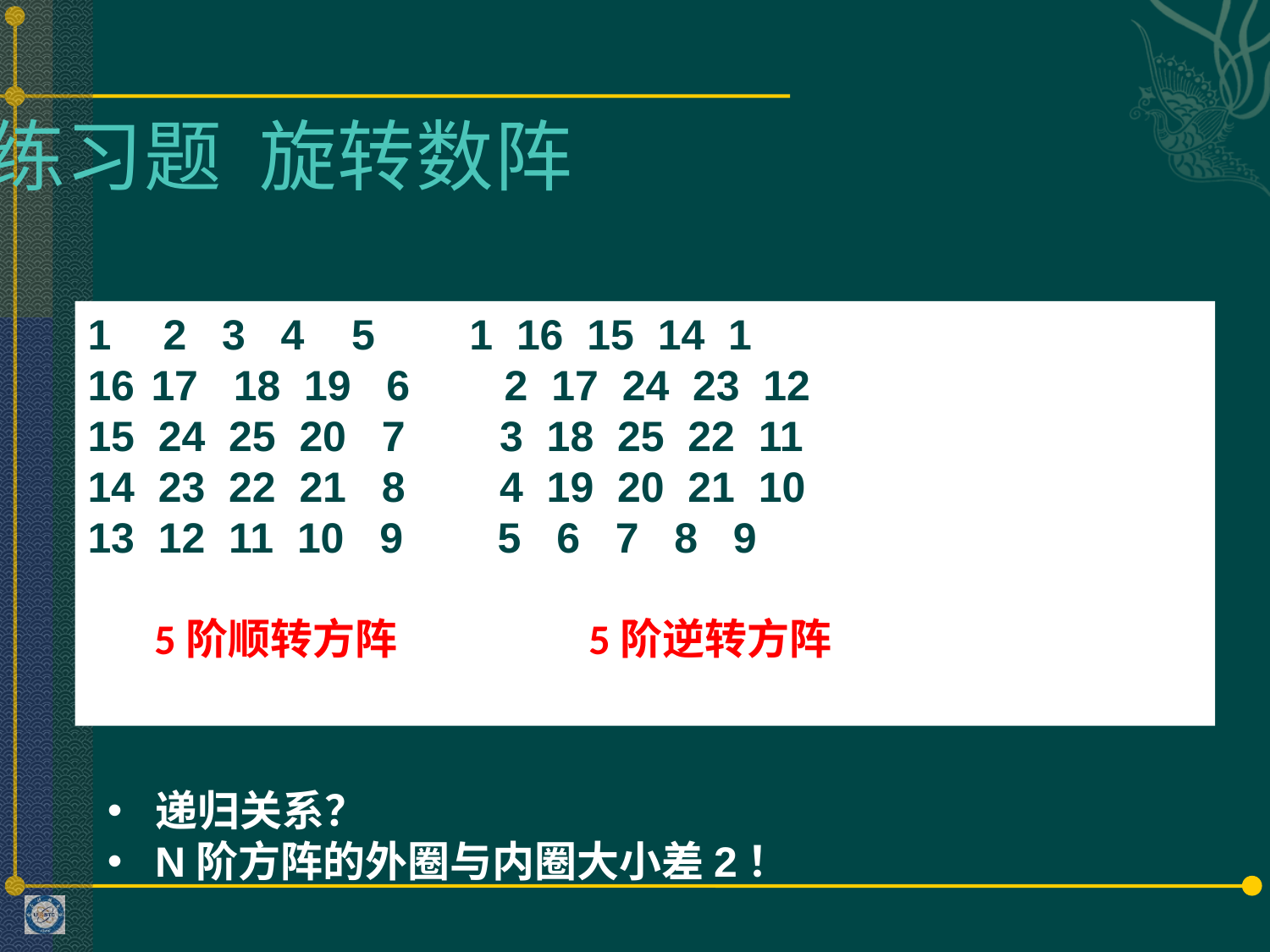

# 练习题  旋转数阵

 2   3   4    5        1  16  15  14  1
17   18  19   6        2  17  24  23  12
15  24  25  20   7        3  18  25  22  11
14  23  22  21   8        4  19  20  21  10
13  12  11  10   9        5   6   7   8   9

       5阶顺转方阵                   5阶逆转方阵

递归关系？
N阶方阵的外圈与内圈大小差2！